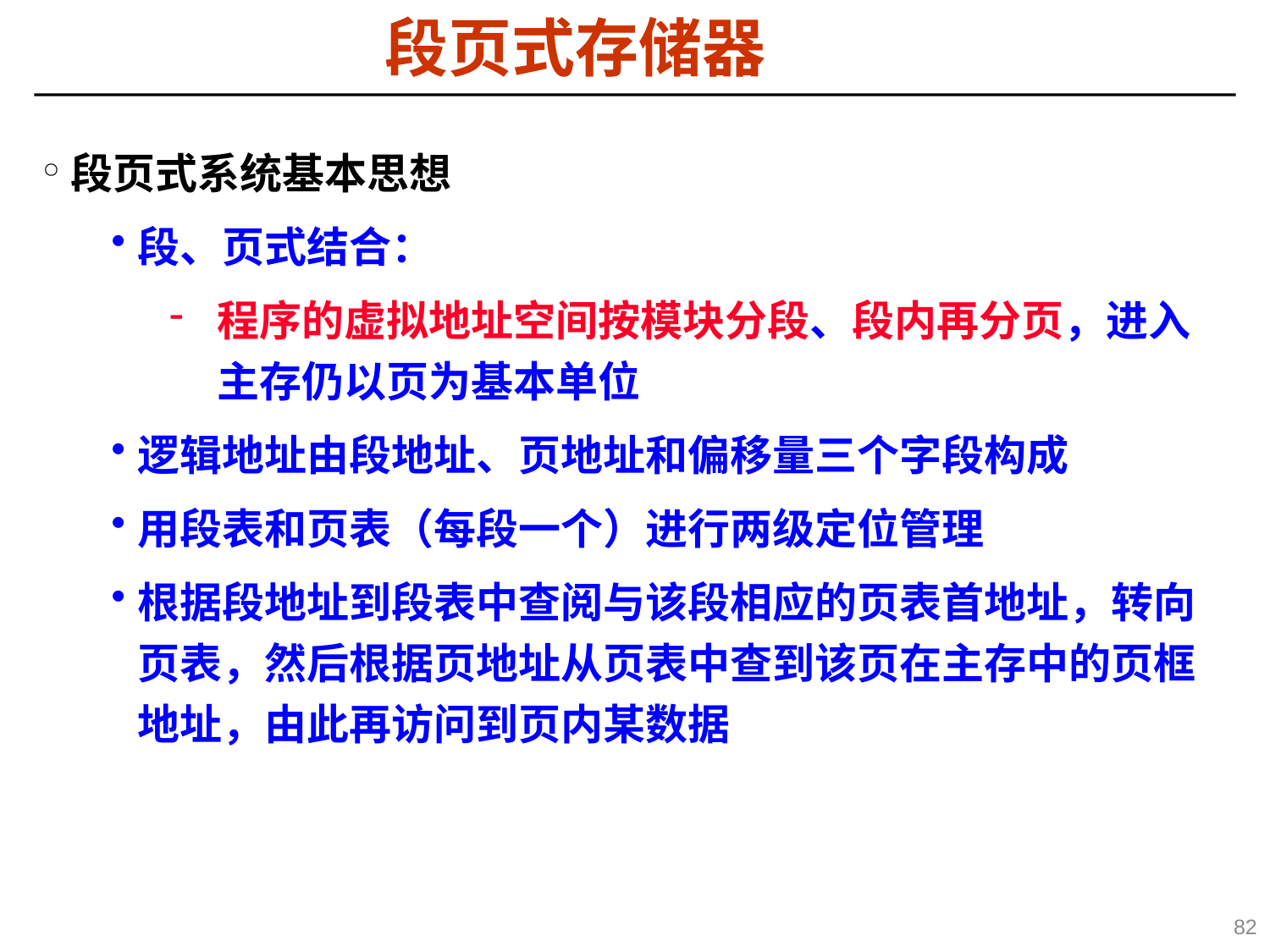

段页式存储器
段页式系统基本思想
段、页式结合：
程序的虚拟地址空间按模块分段、段内再分页，进入主存仍以页为基本单位
逻辑地址由段地址、页地址和偏移量三个字段构成
用段表和页表（每段一个）进行两级定位管理
根据段地址到段表中查阅与该段相应的页表首地址，转向页表，然后根据页地址从页表中查到该页在主存中的页框地址，由此再访问到页内某数据
82